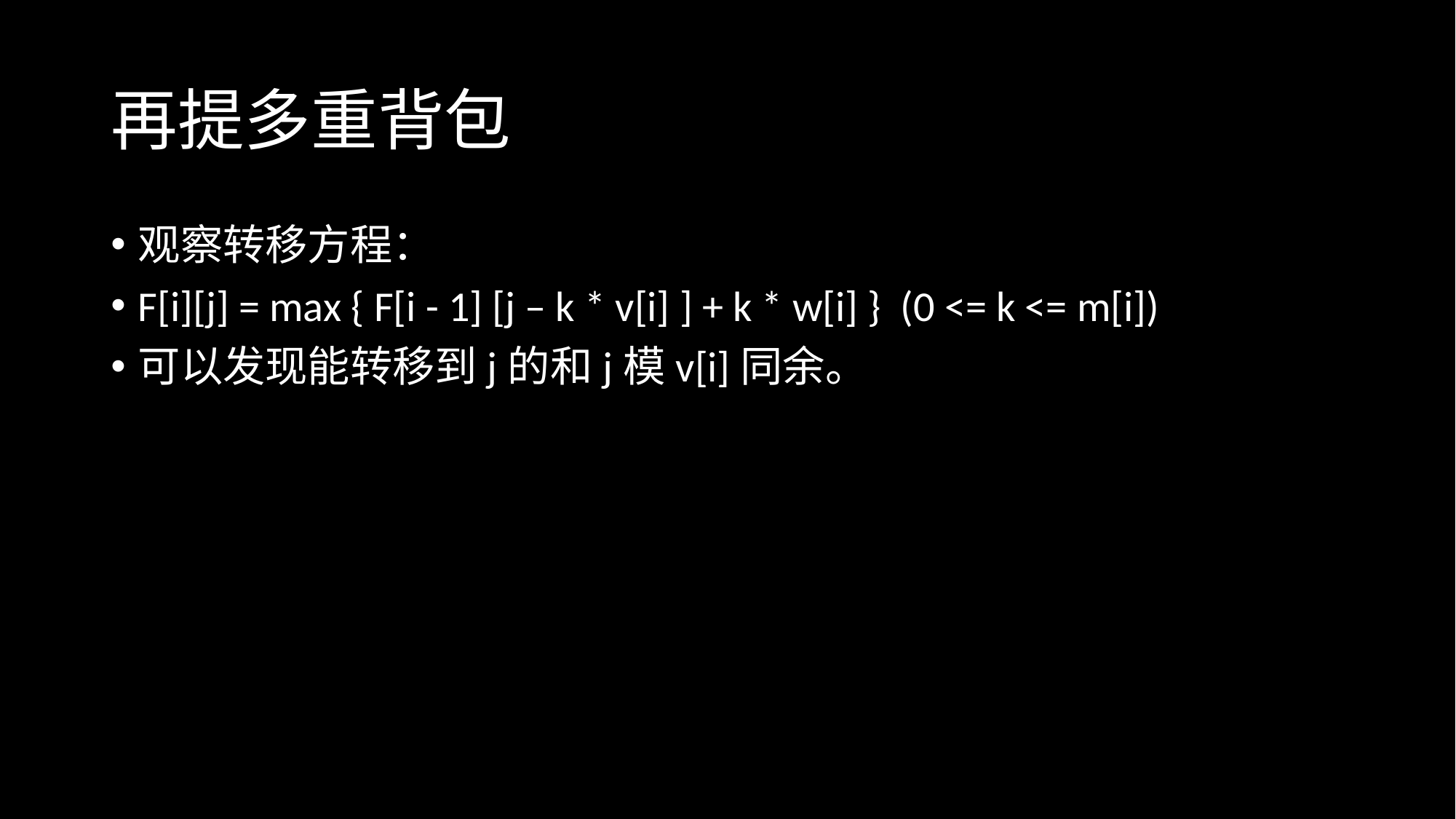

# 再提多重背包
观察转移方程：
F[i][j] = max { F[i - 1] [j – k * v[i] ] + k * w[i] }  (0 <= k <= m[i])
可以发现能转移到j的和j模v[i]同余。